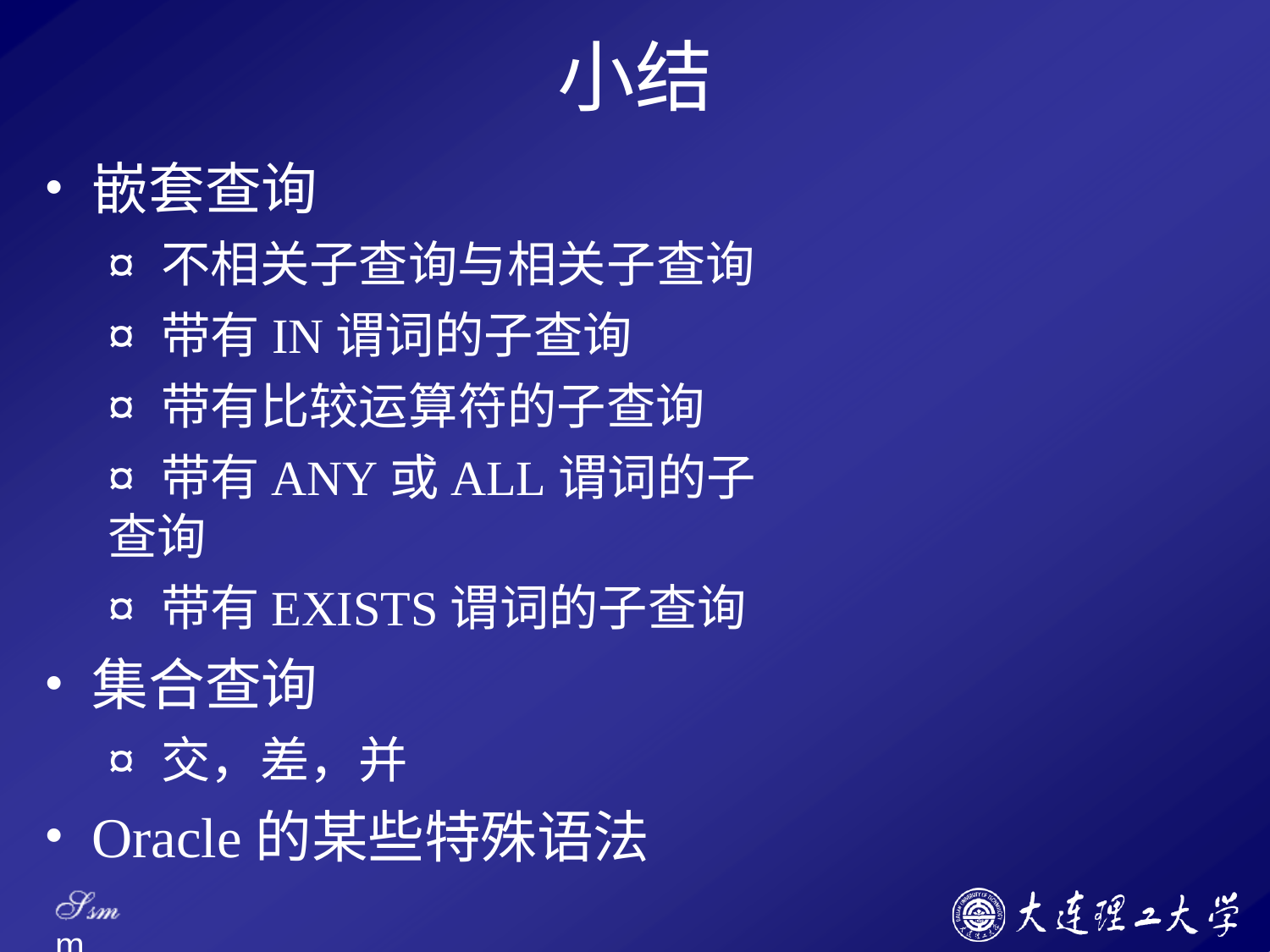

# 小结
嵌套查询
¤ 不相关子查询与相关子查询
¤ 带有IN谓词的子查询
¤ 带有比较运算符的子查询
¤ 带有ANY或ALL谓词的子查询
¤ 带有EXISTS谓词的子查询
集合查询
¤ 交，差，并
Oracle的某些特殊语法

Ssm